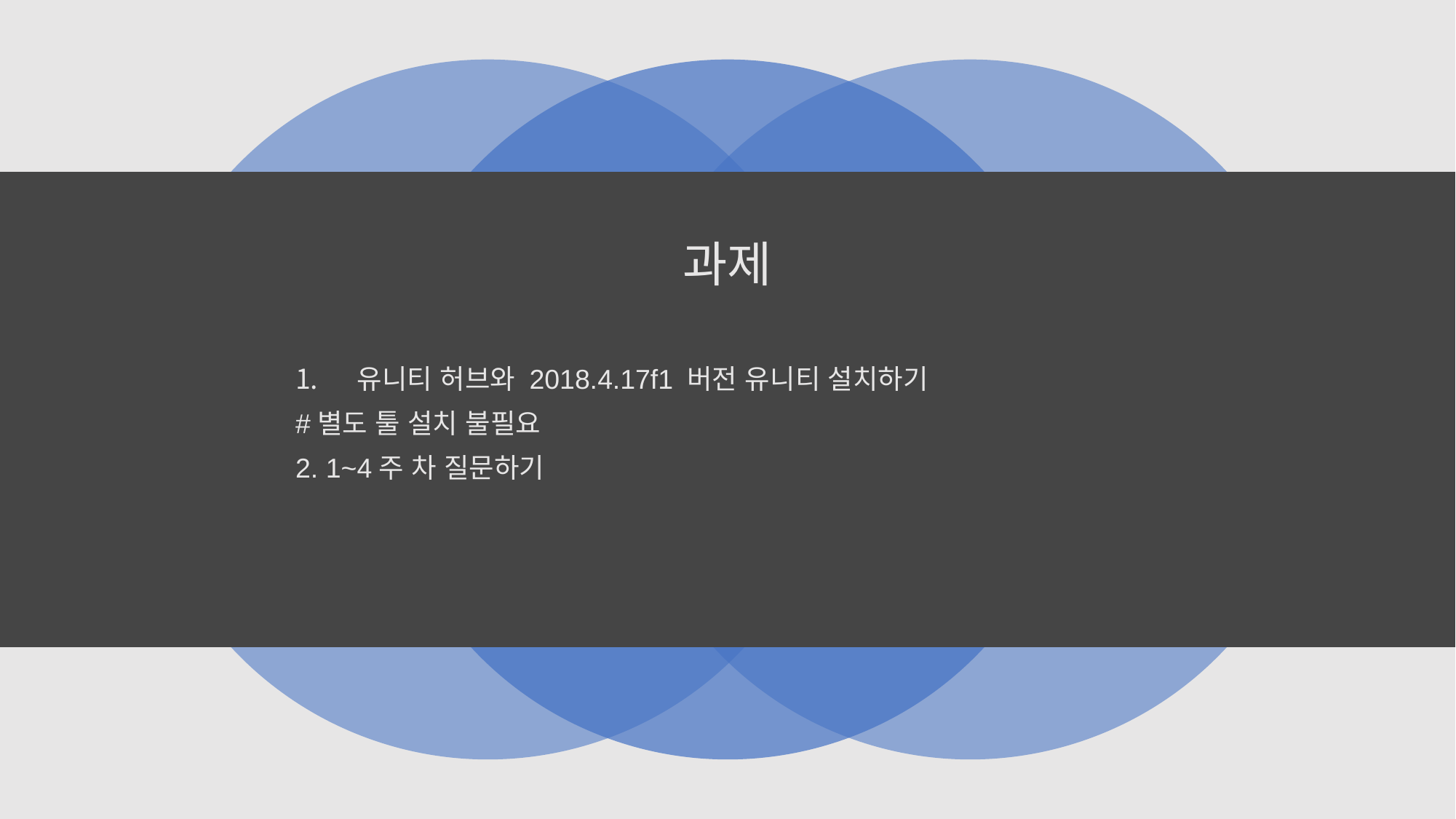

# 과제
유니티 허브와 2018.4.17f1 버전 유니티 설치하기
#별도 툴 설치 불필요
2. 1~4주 차 질문하기